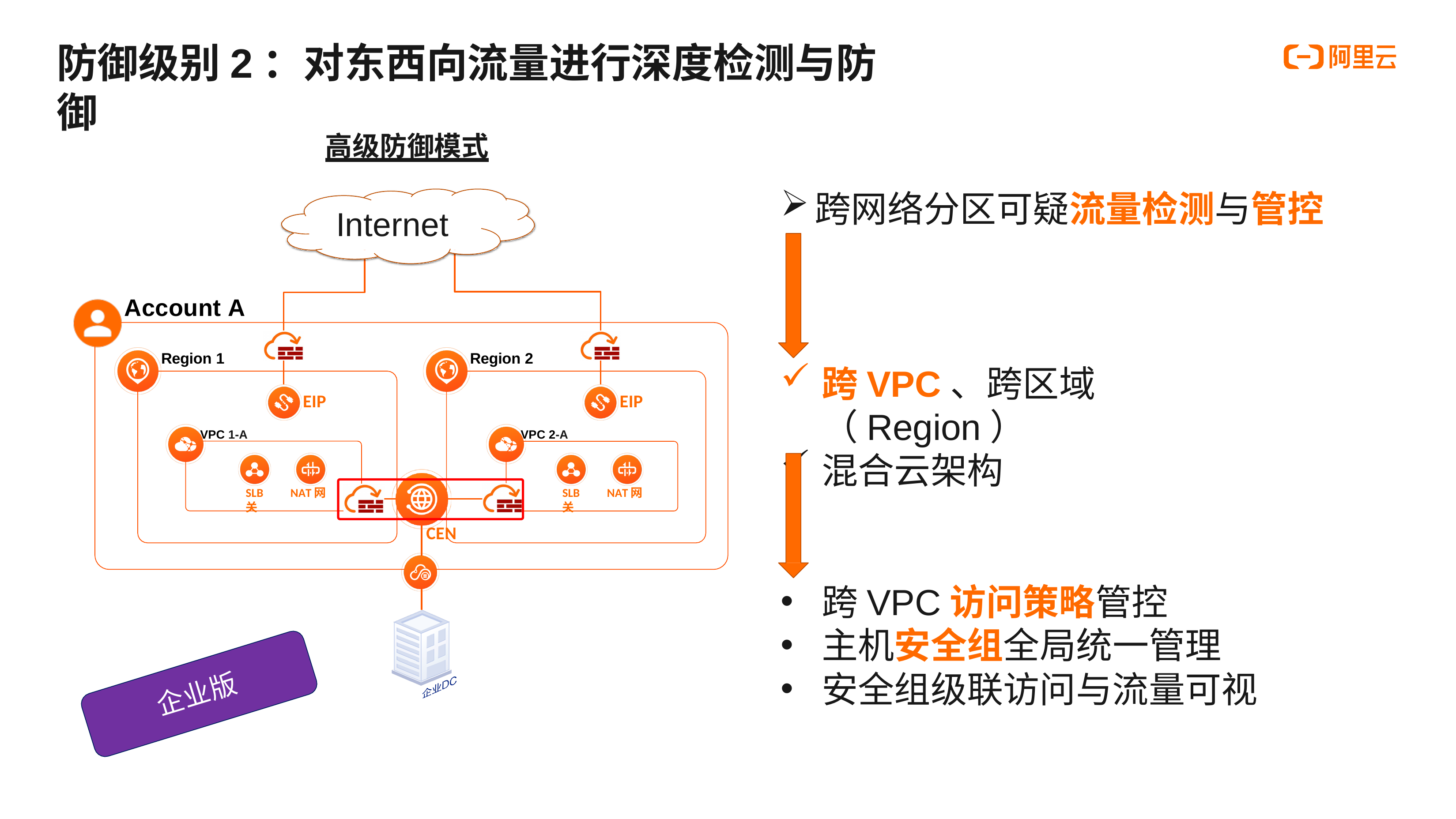

# 防御级别2：对东西向流量进行深度检测与防御
高级防御模式
跨网络分区可疑流量检测与管控

Internet

Account A
Region 1

Region 2
跨VPC、跨区域（Region）
混合云架构

EIP
EIP

VPC 1-A
VPC 2-A

SLB	NAT网关
SLB	NAT网关

CEN

跨VPC访问策略管控
主机安全组全局统一管理
安全组级联访问与流量可视

企业版